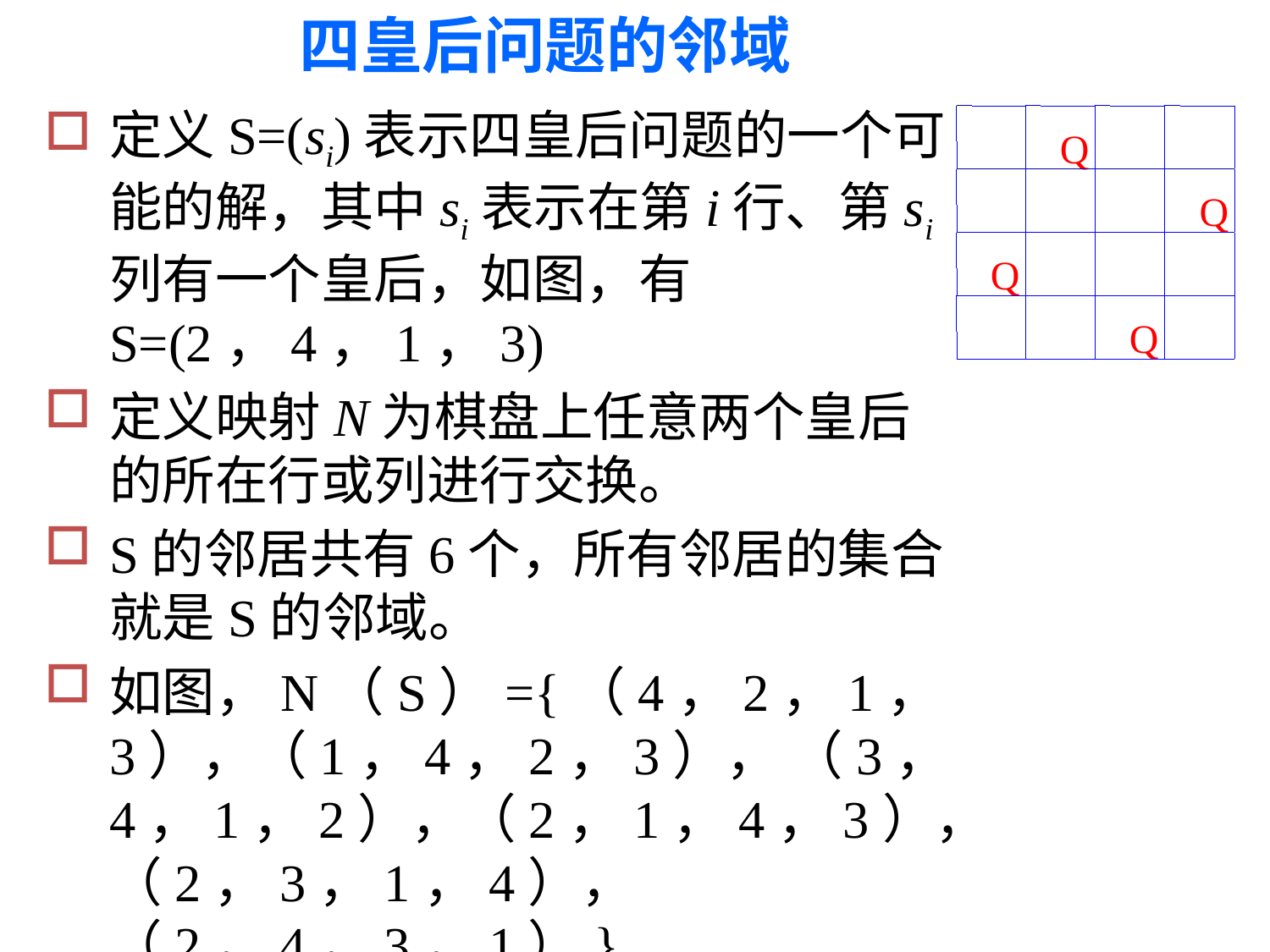

四皇后问题的邻域
定义S=(si)表示四皇后问题的一个可能的解，其中si表示在第i行、第si列有一个皇后，如图，有S=(2，4，1，3)
定义映射N为棋盘上任意两个皇后的所在行或列进行交换。
S的邻居共有6个，所有邻居的集合就是S的邻域。
如图，N（S）={（4，2，1，3），（1，4，2，3）， （3，4，1，2），（2，1，4，3），（2，3，1，4）， （2，4，3，1）}

Q

Q

Q

Q